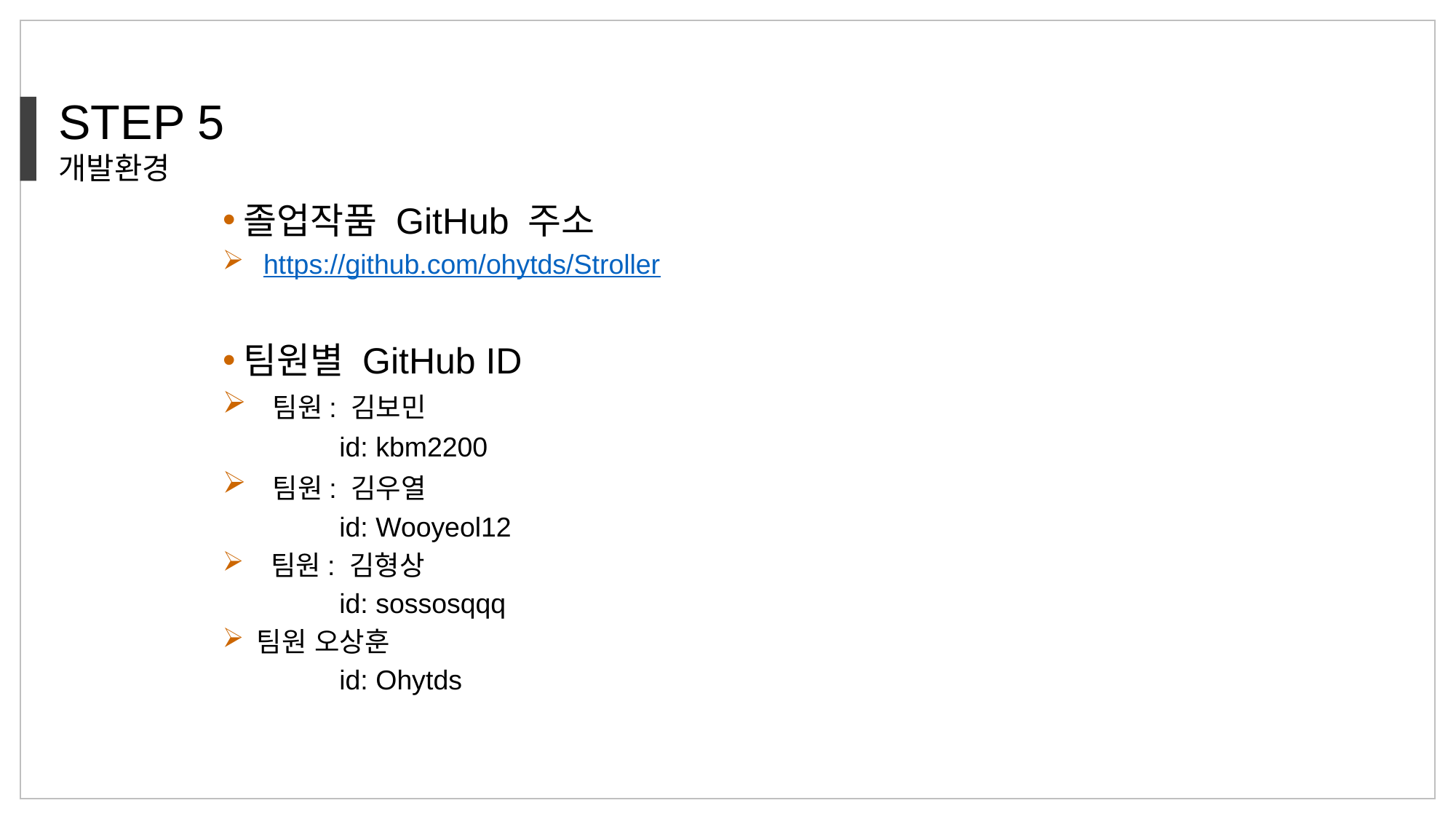

STEP 5
개발환경

졸업작품 GitHub 주소
https://github.com/ohytds/Stroller

팀원별 GitHub ID
 팀원: 김보민
	 id: kbm2200
 팀원: 김우열
	 id: Wooyeol12
 팀원: 김형상
	 id: sossosqqq
팀원 오상훈
	 id: Ohytds